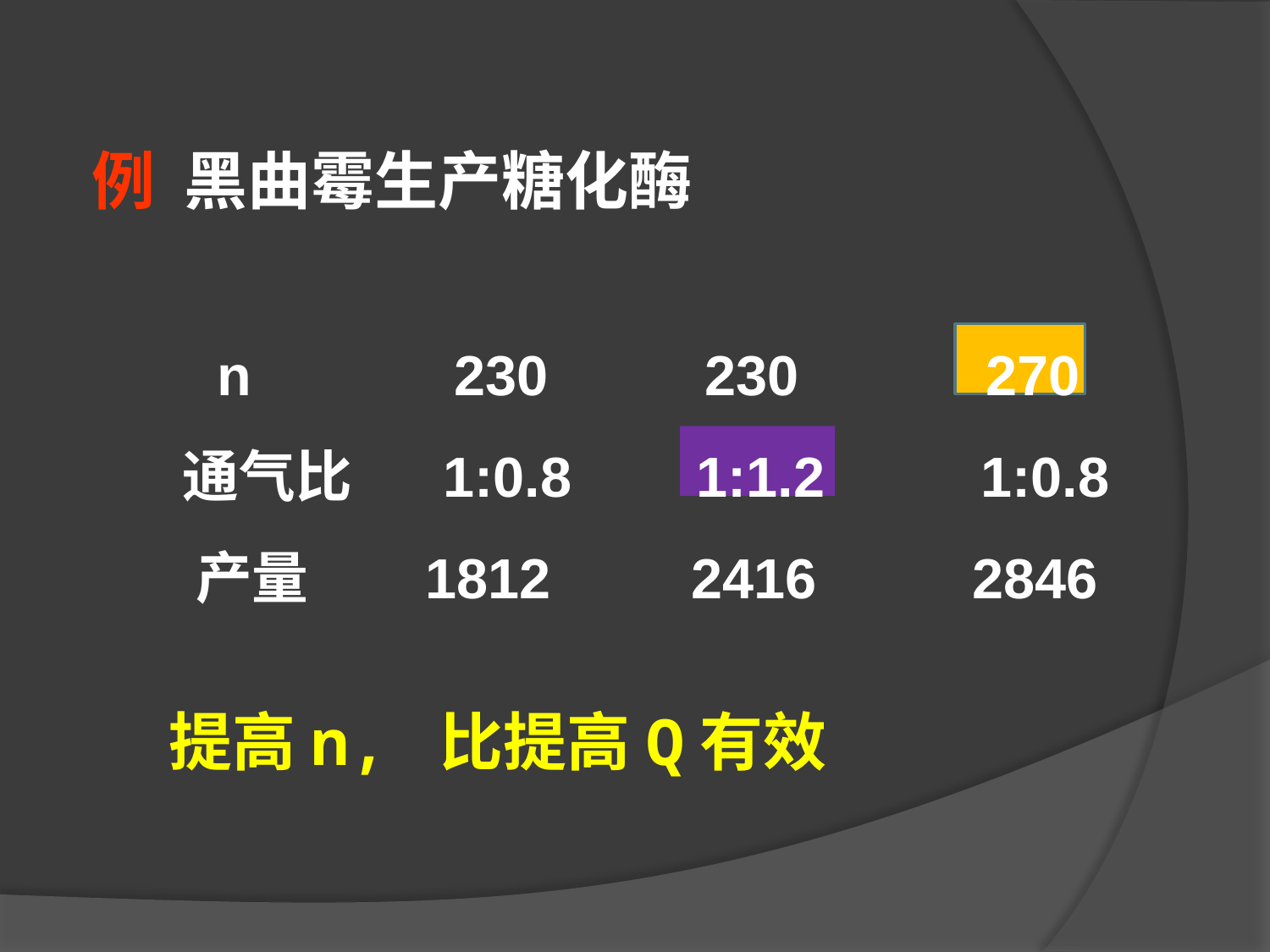

例  黑曲霉生产糖化酶

        n             230          230            270
      通气比      1:0.8        1:1.2          1:0.8
       产量        1812         2416          2846

提高n, 比提高Q有效